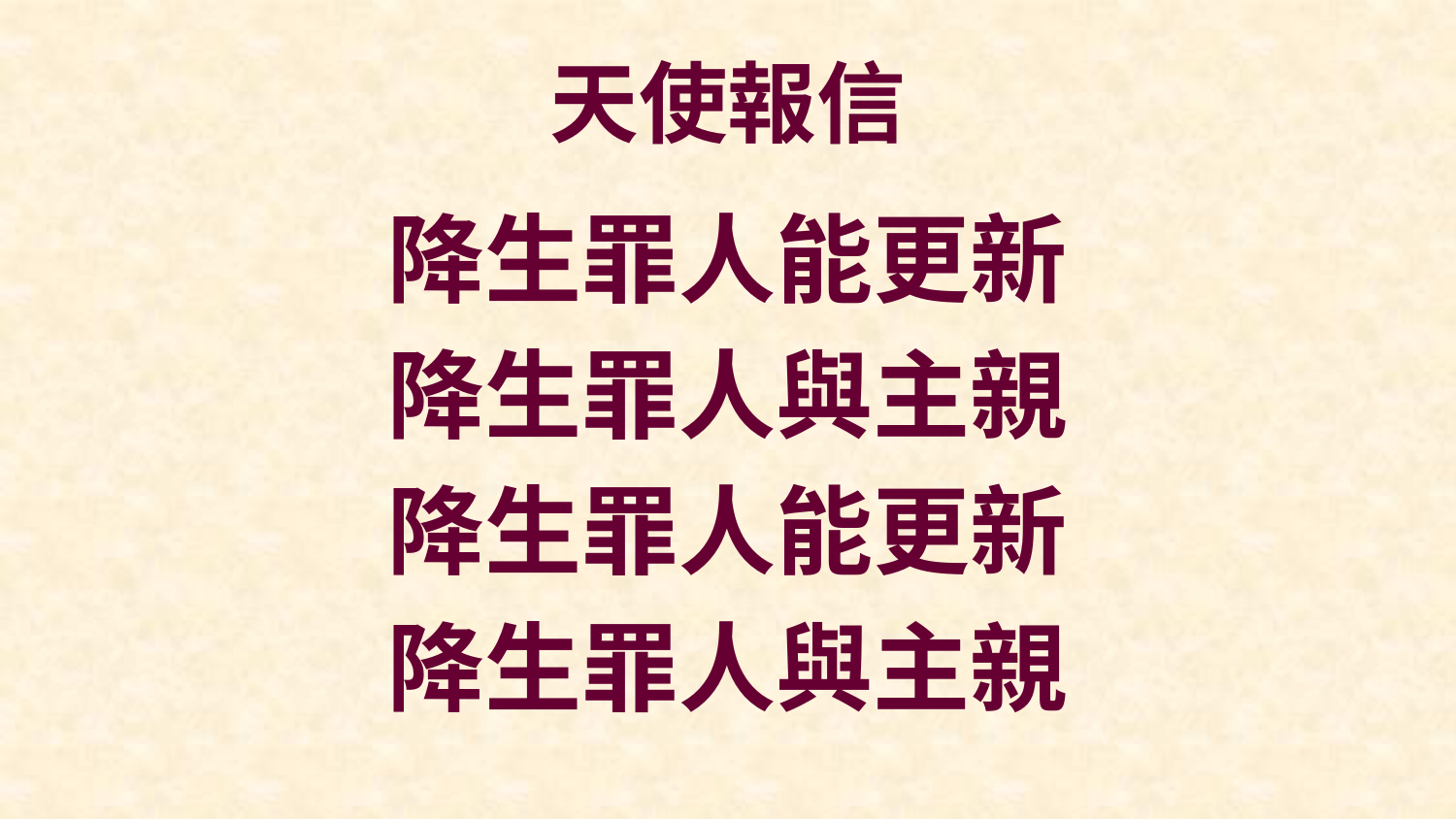

# 天使報信
降生罪人能更新
降生罪人與主親
降生罪人能更新
降生罪人與主親